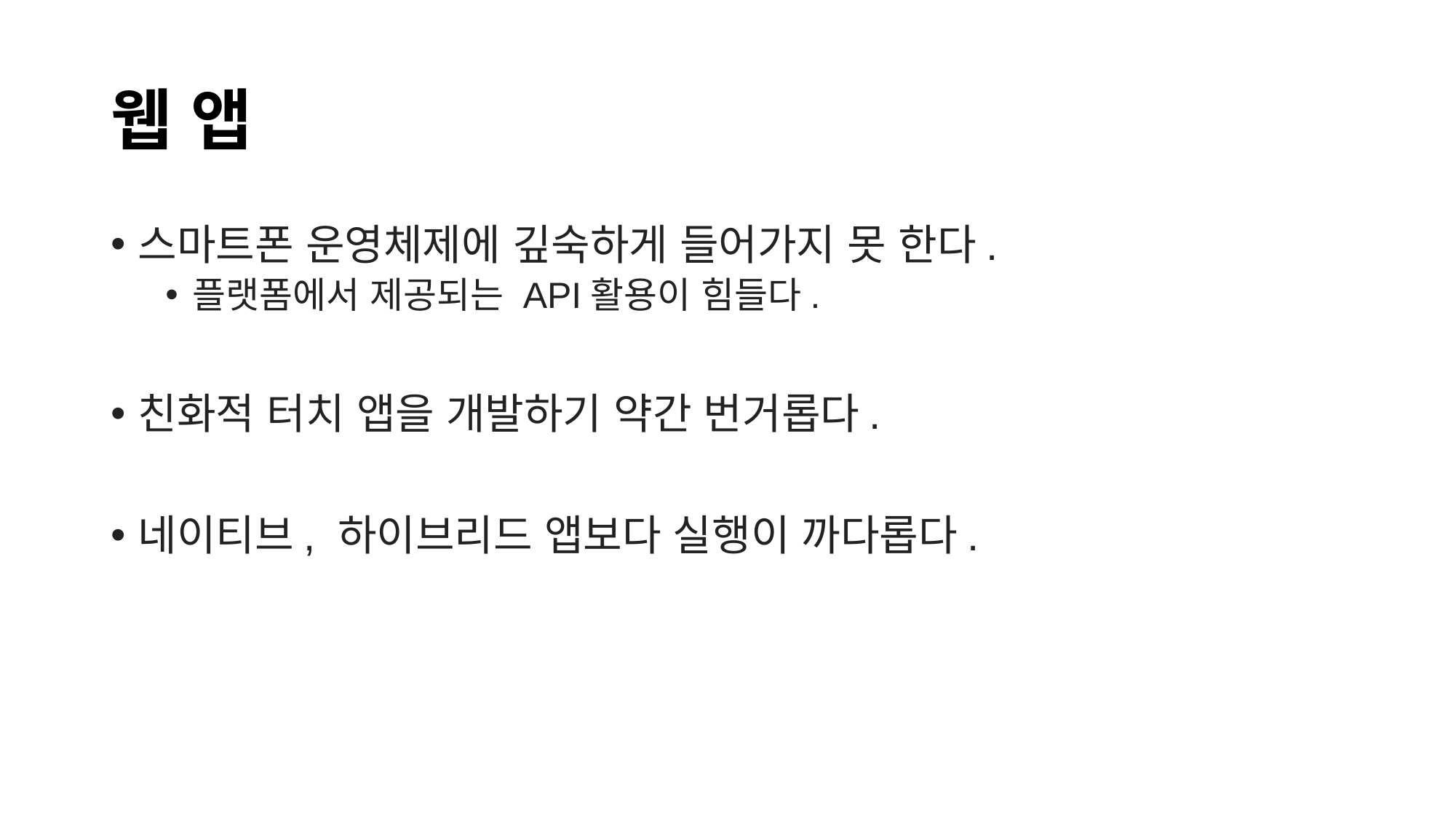

# 웹 앱
스마트폰 운영체제에 깊숙하게 들어가지 못 한다.
플랫폼에서 제공되는 API활용이 힘들다.

친화적 터치 앱을 개발하기 약간 번거롭다.

네이티브, 하이브리드 앱보다 실행이 까다롭다.